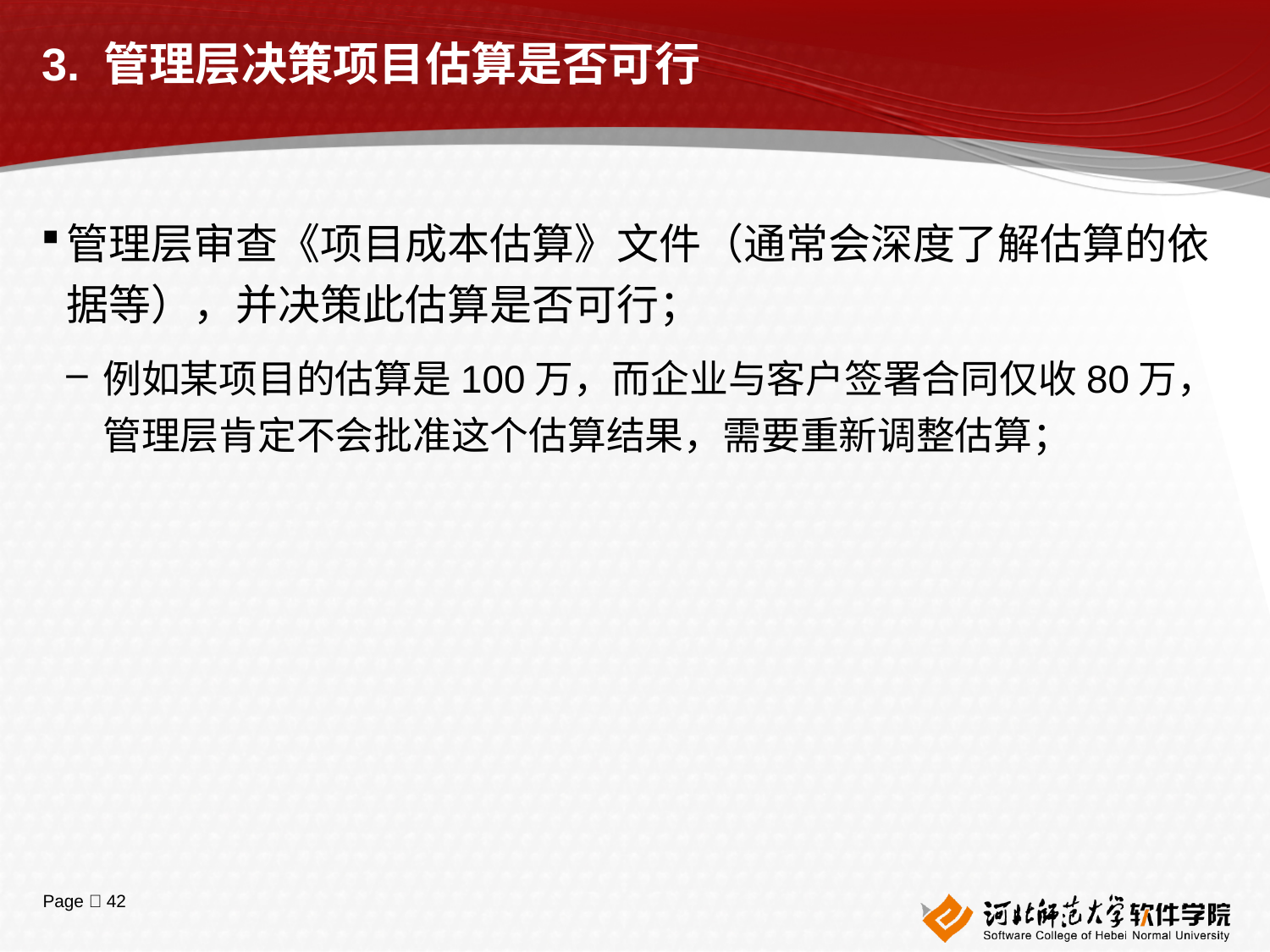

# 3. 管理层决策项目估算是否可行
管理层审查《项目成本估算》文件（通常会深度了解估算的依据等），并决策此估算是否可行；
例如某项目的估算是100万，而企业与客户签署合同仅收80万，管理层肯定不会批准这个估算结果，需要重新调整估算；